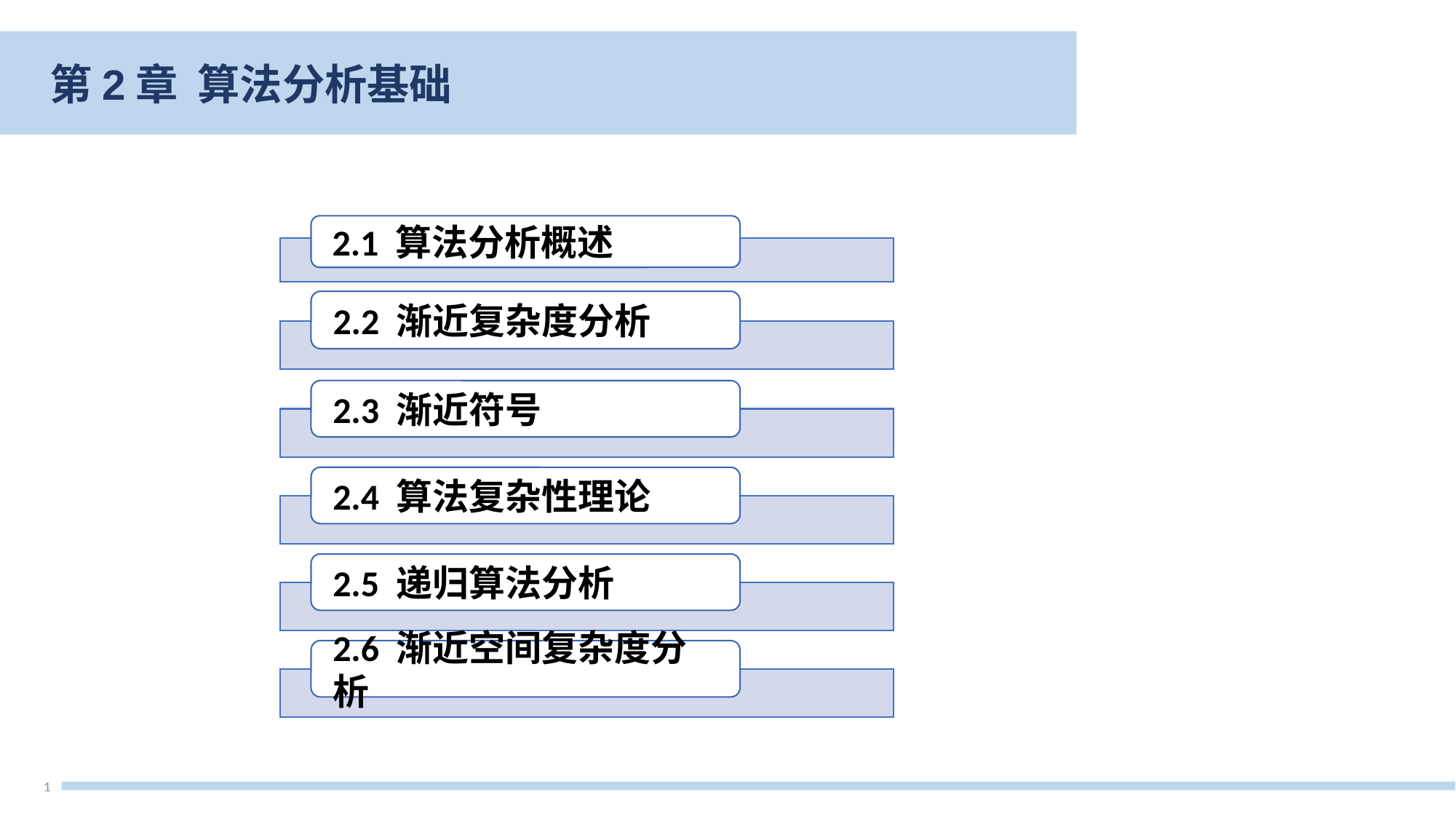

第2章  算法分析基础
2.1 算法分析概述
2.2 渐近复杂度分析
2.3 渐近符号
2.4 算法复杂性理论
2.5 递归算法分析
2.6 渐近空间复杂度分析
1